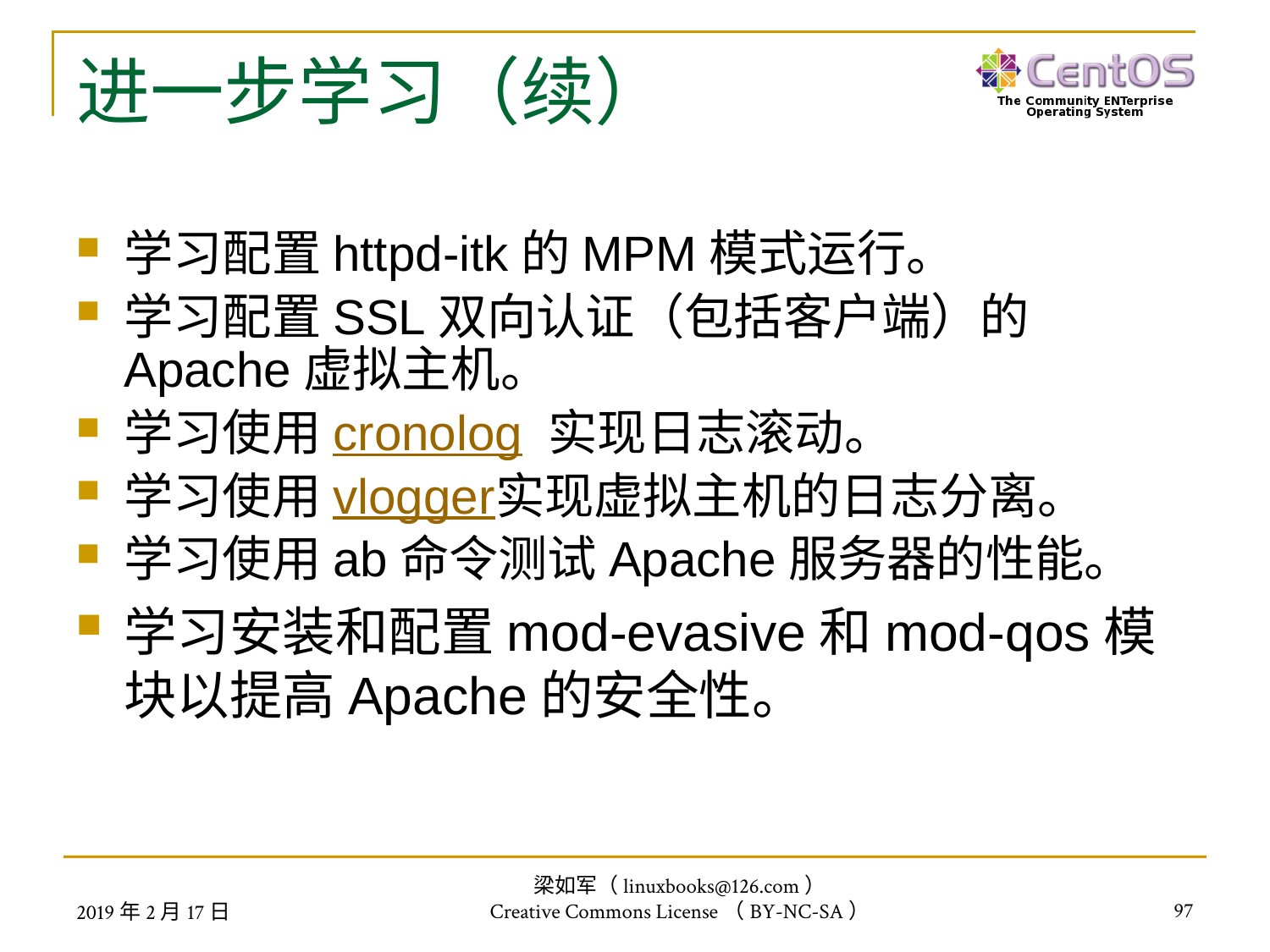

# 进一步学习（续）
学习配置httpd-itk的MPM模式运行。
学习配置SSL双向认证（包括客户端）的Apache虚拟主机。
学习使用cronolog 实现日志滚动。
学习使用vlogger实现虚拟主机的日志分离。
学习使用ab命令测试Apache服务器的性能。
学习安装和配置mod-evasive和mod-qos模块以提高Apache的安全性。
梁如军（linuxbooks@126.com）
Creative Commons License（BY-NC-SA）
2019年2月17日
97